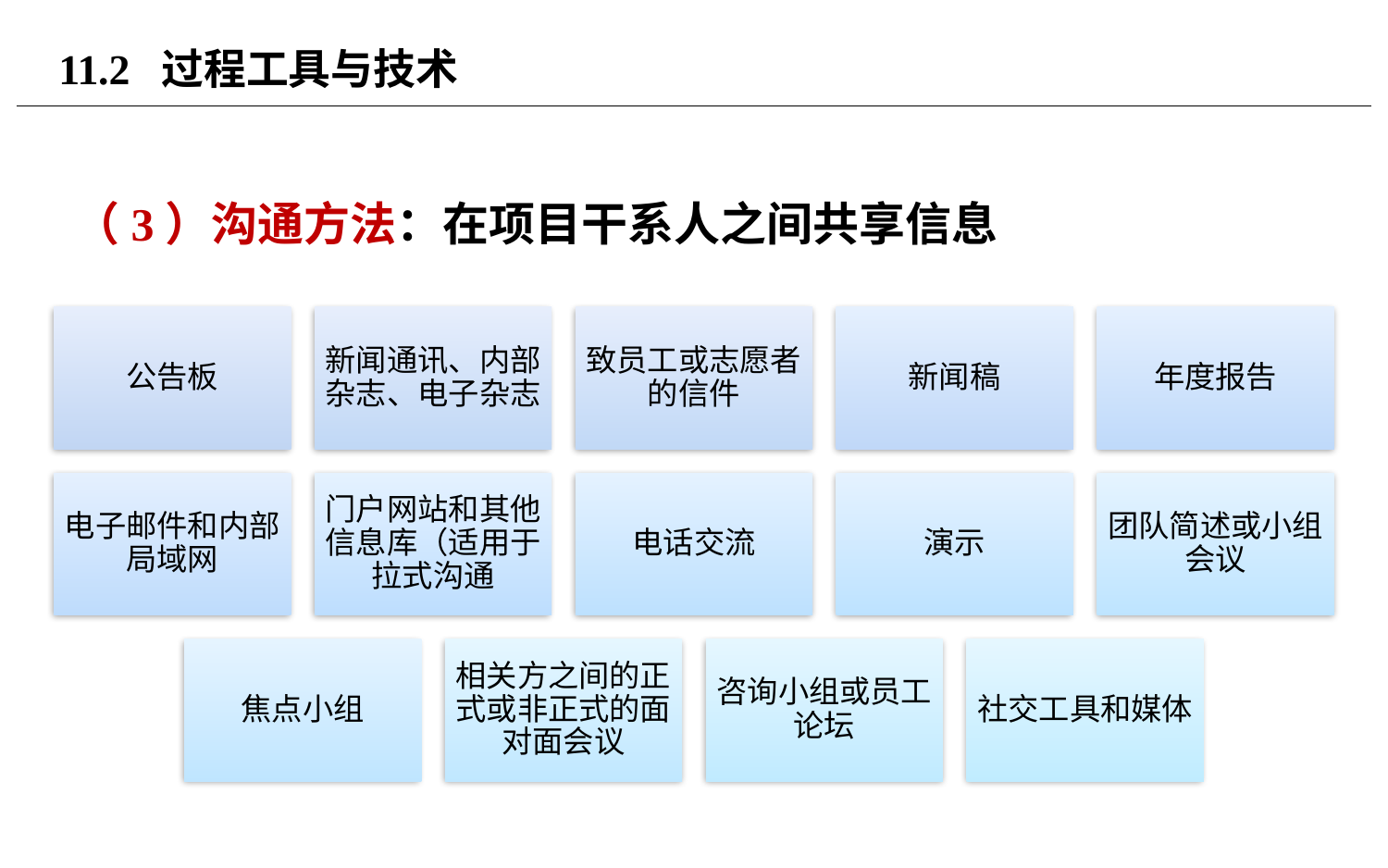

# 11.2  过程工具与技术
（3）沟通方法：在项目干系人之间共享信息

公告板
新闻通讯、内部杂志、电子杂志
致员工或志愿者的信件
新闻稿
年度报告
电子邮件和内部局域网
门户网站和其他信息库（适用于拉式沟通
电话交流
演示
团队简述或小组会议
焦点小组
相关方之间的正式或非正式的面对面会议
咨询小组或员工论坛
社交工具和媒体